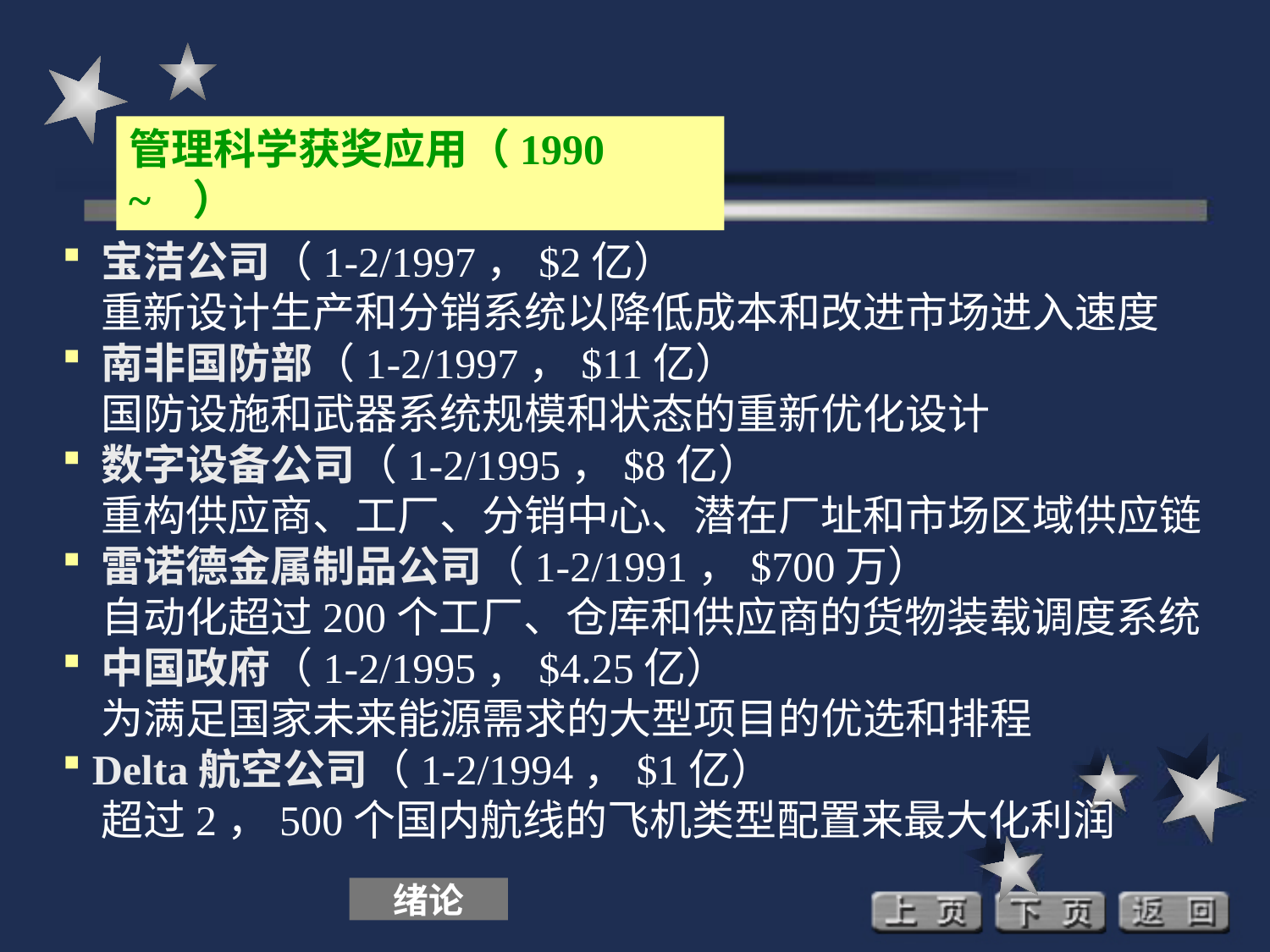

管理科学获奖应用（1990 ~   ）
 宝洁公司（1-2/1997，$2亿）
   重新设计生产和分销系统以降低成本和改进市场进入速度
 南非国防部（1-2/1997，$11亿）
   国防设施和武器系统规模和状态的重新优化设计
 数字设备公司（1-2/1995，$8亿）
   重构供应商、工厂、分销中心、潜在厂址和市场区域供应链
 雷诺德金属制品公司（1-2/1991，$700万）
   自动化超过200个工厂、仓库和供应商的货物装载调度系统
 中国政府（1-2/1995，$4.25亿）
   为满足国家未来能源需求的大型项目的优选和排程
 Delta航空公司（1-2/1994，$1亿）
   超过2，500个国内航线的飞机类型配置来最大化利润
绪论